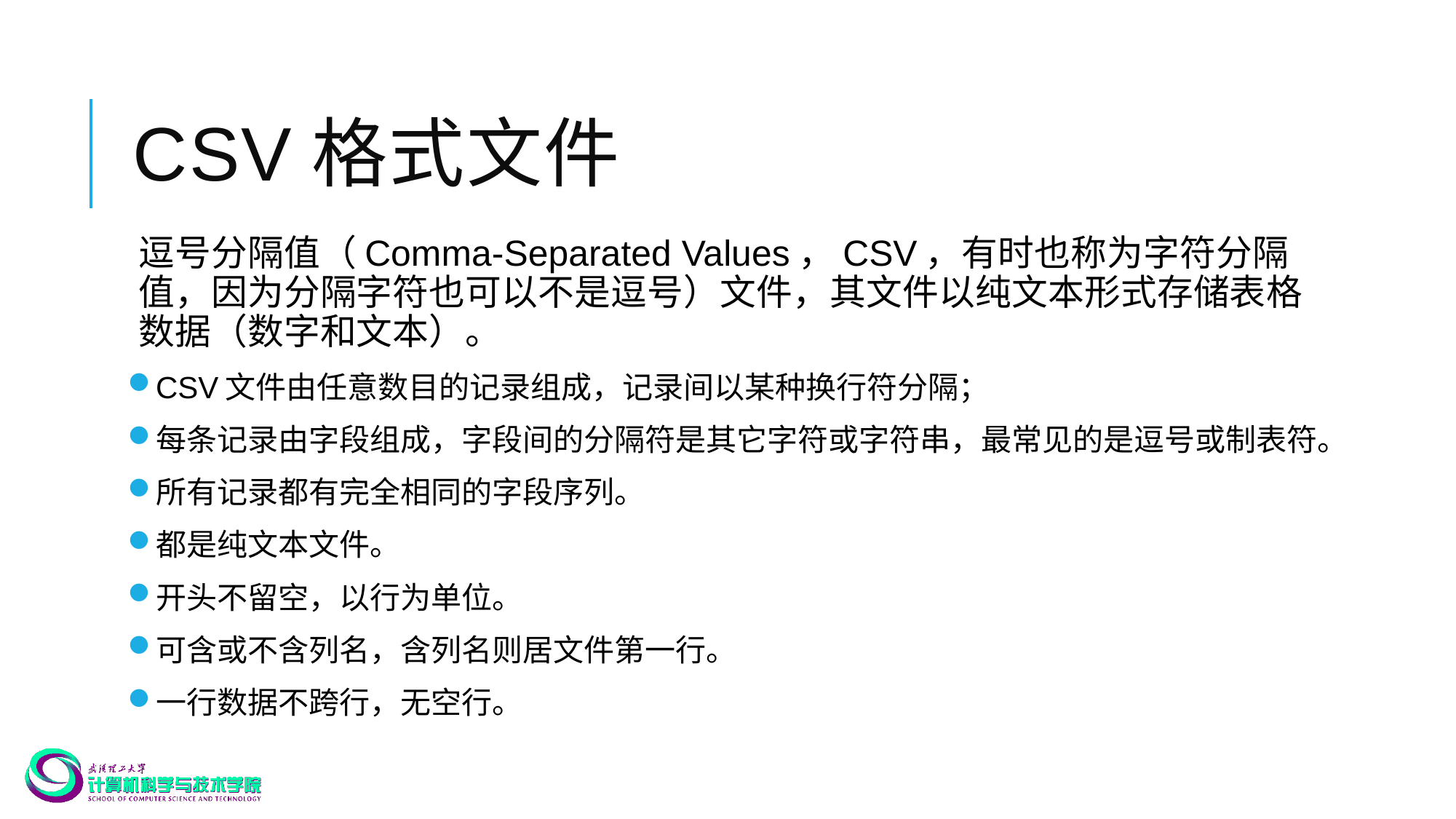

# CSV格式文件
逗号分隔值（Comma-Separated Values，CSV，有时也称为字符分隔值，因为分隔字符也可以不是逗号）文件，其文件以纯文本形式存储表格数据（数字和文本）。
CSV文件由任意数目的记录组成，记录间以某种换行符分隔；
每条记录由字段组成，字段间的分隔符是其它字符或字符串，最常见的是逗号或制表符。
所有记录都有完全相同的字段序列。
都是纯文本文件。
开头不留空，以行为单位。
可含或不含列名，含列名则居文件第一行。
一行数据不跨行，无空行。